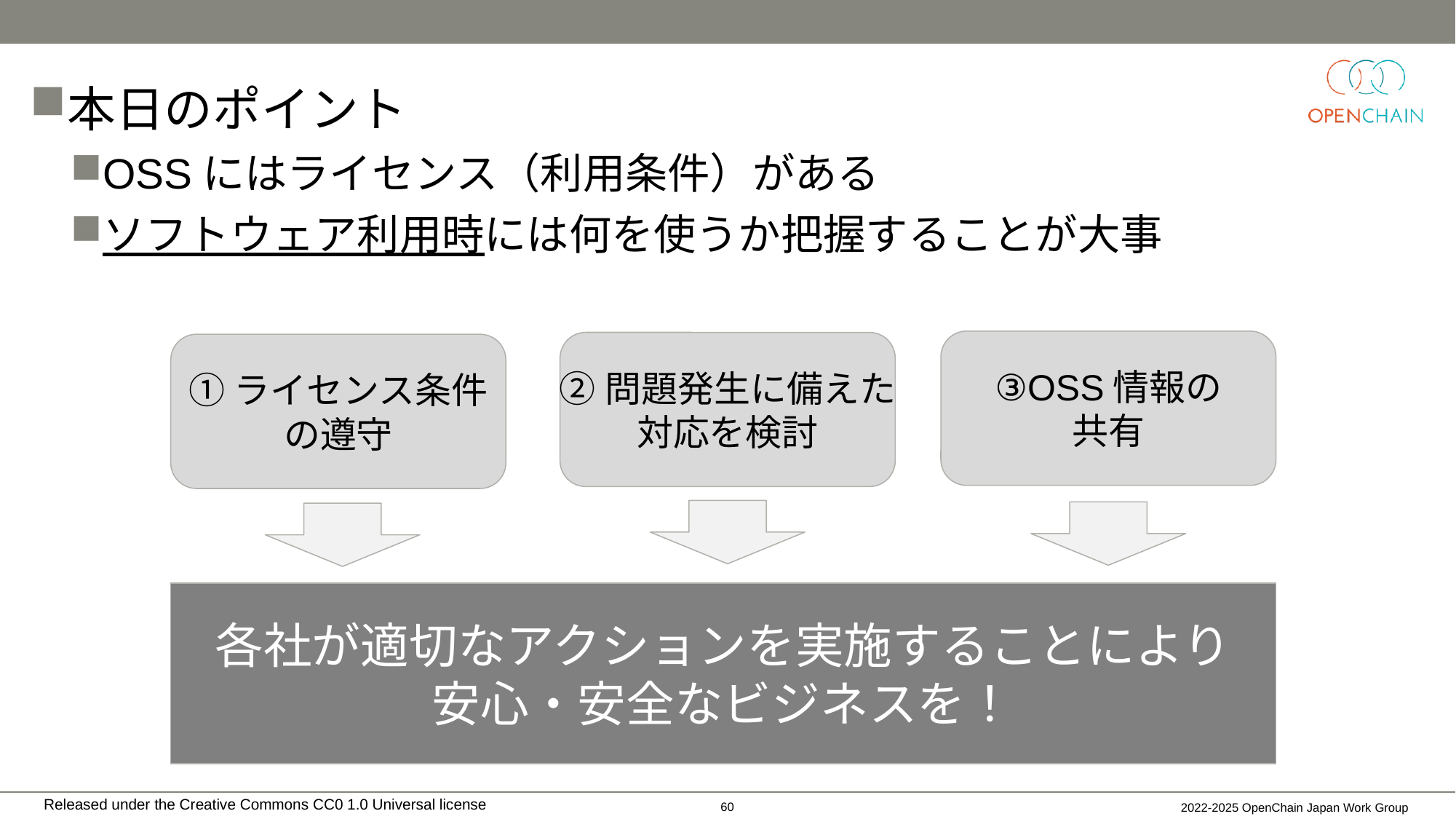

本日のポイント
OSSにはライセンス（利用条件）がある
ソフトウェア利用時には何を使うか把握することが大事

③OSS情報の
共有
②問題発生に備えた
対応を検討
①ライセンス条件
の遵守

各社が適切なアクションを実施することにより
安心・安全なビジネスを！
2022-2025 OpenChain Japan Work Group
60